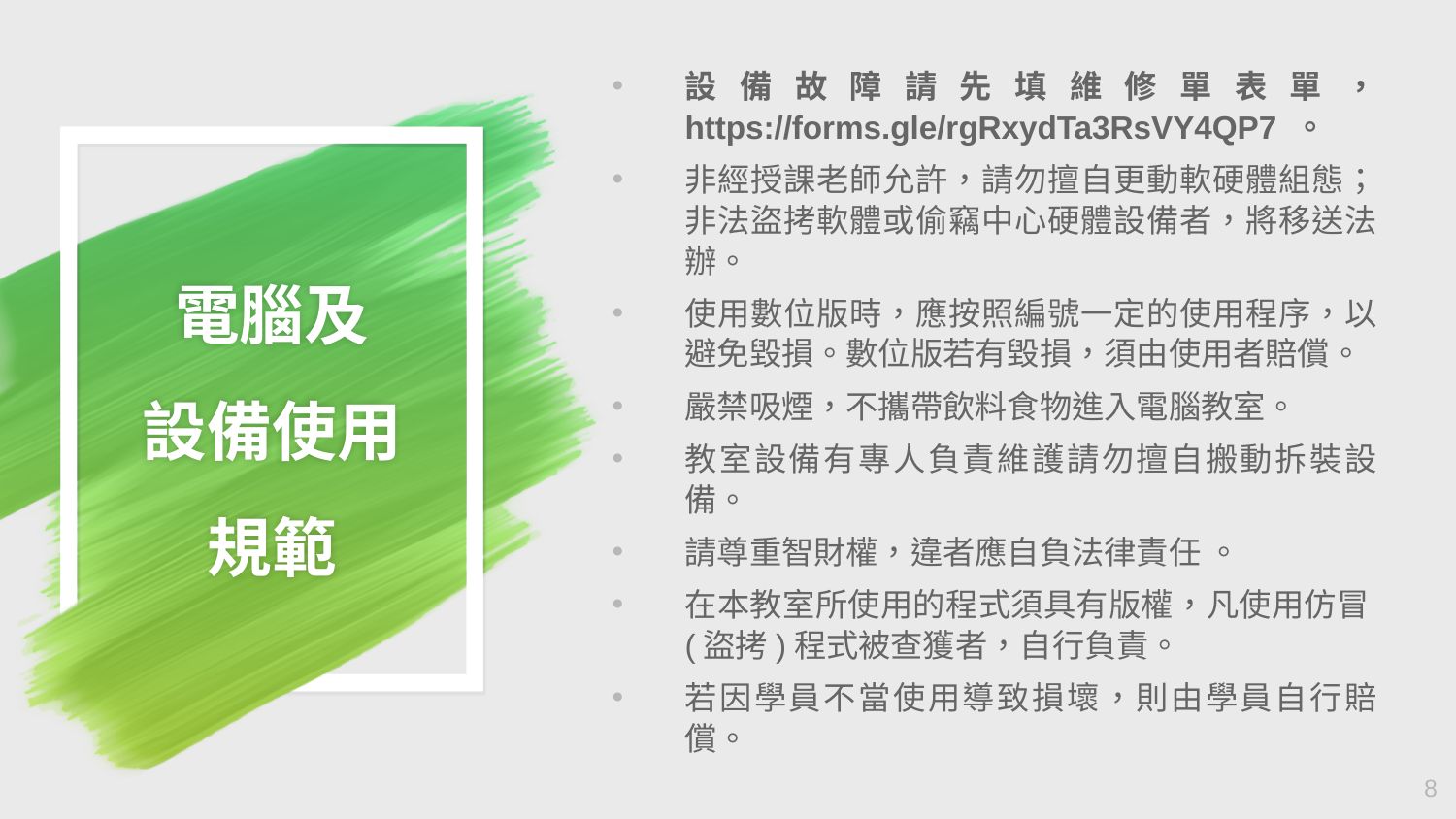

設備故障請先填維修單表單， https://forms.gle/rgRxydTa3RsVY4QP7 。
非經授課老師允許，請勿擅自更動軟硬體組態；非法盜拷軟體或偷竊中心硬體設備者，將移送法辦。
使用數位版時，應按照編號一定的使用程序，以避免毀損。數位版若有毀損，須由使用者賠償。
嚴禁吸煙，不攜帶飲料食物進入電腦教室。
教室設備有專人負責維護請勿擅自搬動拆裝設備。
請尊重智財權，違者應自負法律責任 。
在本教室所使用的程式須具有版權，凡使用仿冒(盜拷)程式被查獲者，自行負責。
若因學員不當使用導致損壞，則由學員自行賠償。
# 電腦及 設備使用 規範
8